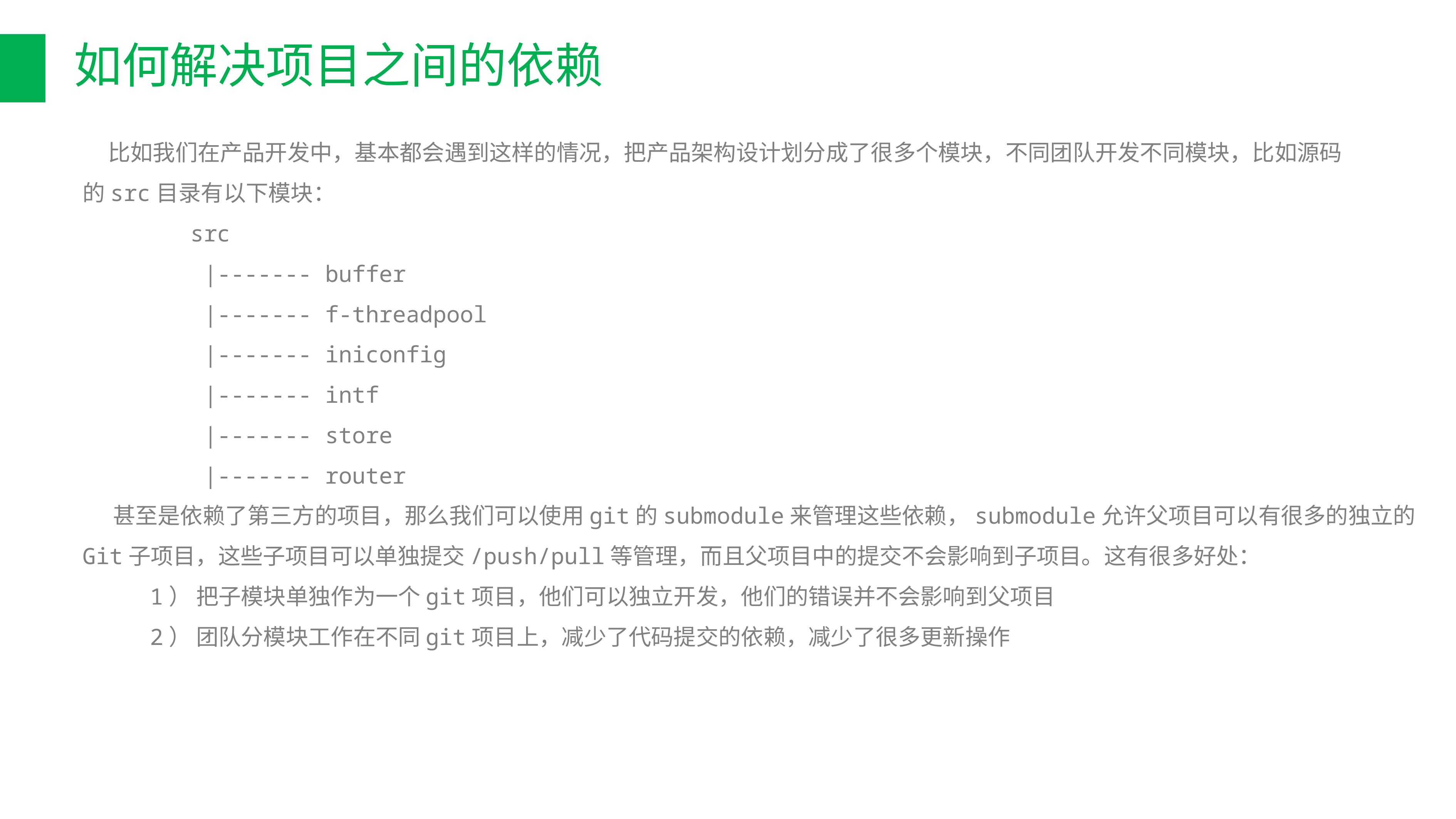

# 如何解决项目之间的依赖
    比如我们在产品开发中，基本都会遇到这样的情况，把产品架构设计划分成了很多个模块，不同团队开发不同模块，比如源码
的src目录有以下模块：
        src
         |------- buffer
         |------- f-threadpool
         |------- iniconfig
         |------- intf
         |------- store
         |------- router
     甚至是依赖了第三方的项目，那么我们可以使用git的submodule来管理这些依赖，submodule允许父项目可以有很多的独立的
Git子项目，这些子项目可以单独提交/push/pull等管理，而且父项目中的提交不会影响到子项目。这有很多好处：
     1） 把子模块单独作为一个git项目，他们可以独立开发，他们的错误并不会影响到父项目
     2） 团队分模块工作在不同git项目上，减少了代码提交的依赖，减少了很多更新操作